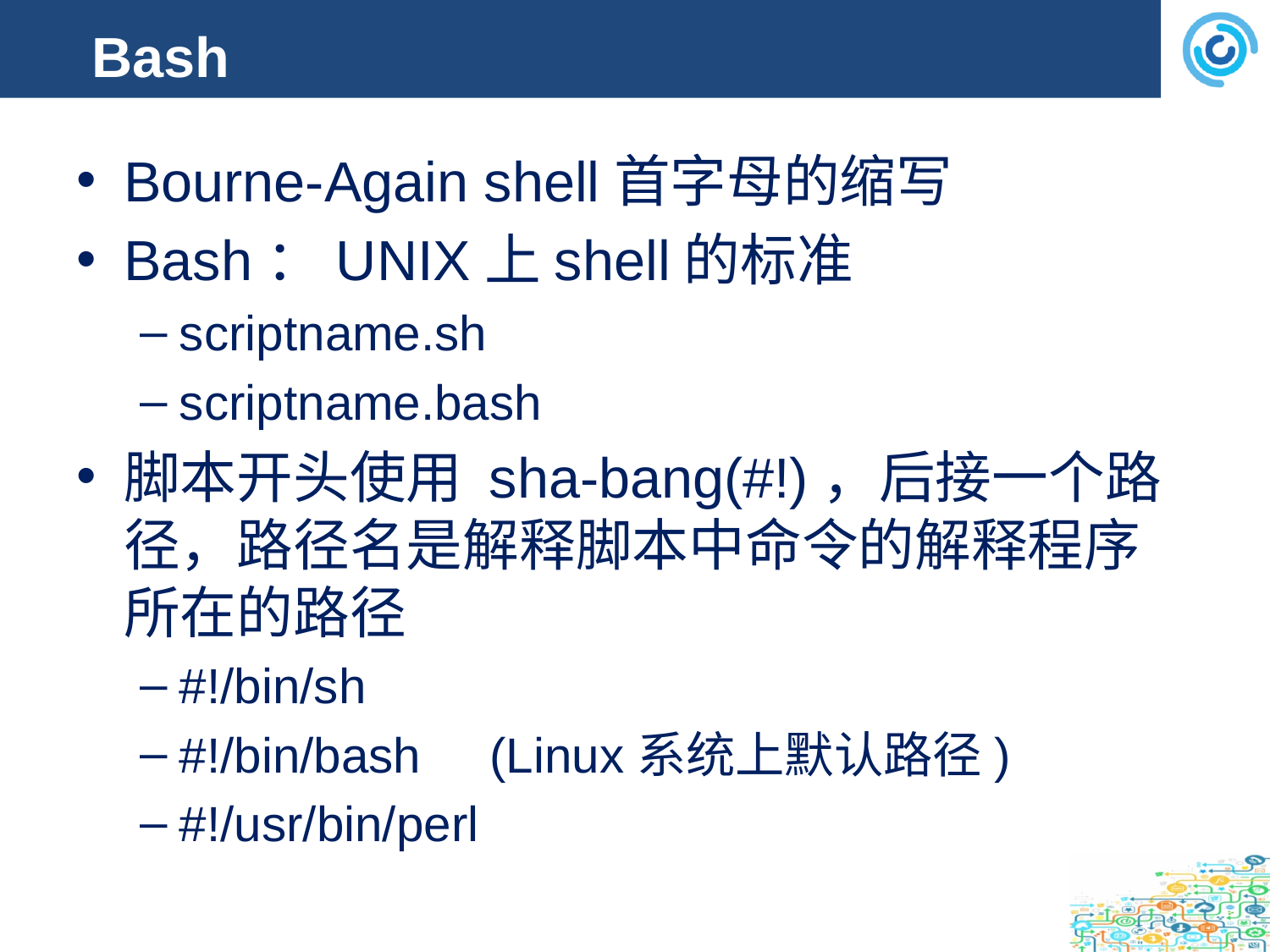

# Bash
Bourne-Again shell首字母的缩写
Bash：UNIX上shell的标准
scriptname.sh
scriptname.bash
脚本开头使用 sha-bang(#!)，后接一个路径，路径名是解释脚本中命令的解释程序所在的路径
#!/bin/sh
#!/bin/bash     (Linux系统上默认路径)
#!/usr/bin/perl